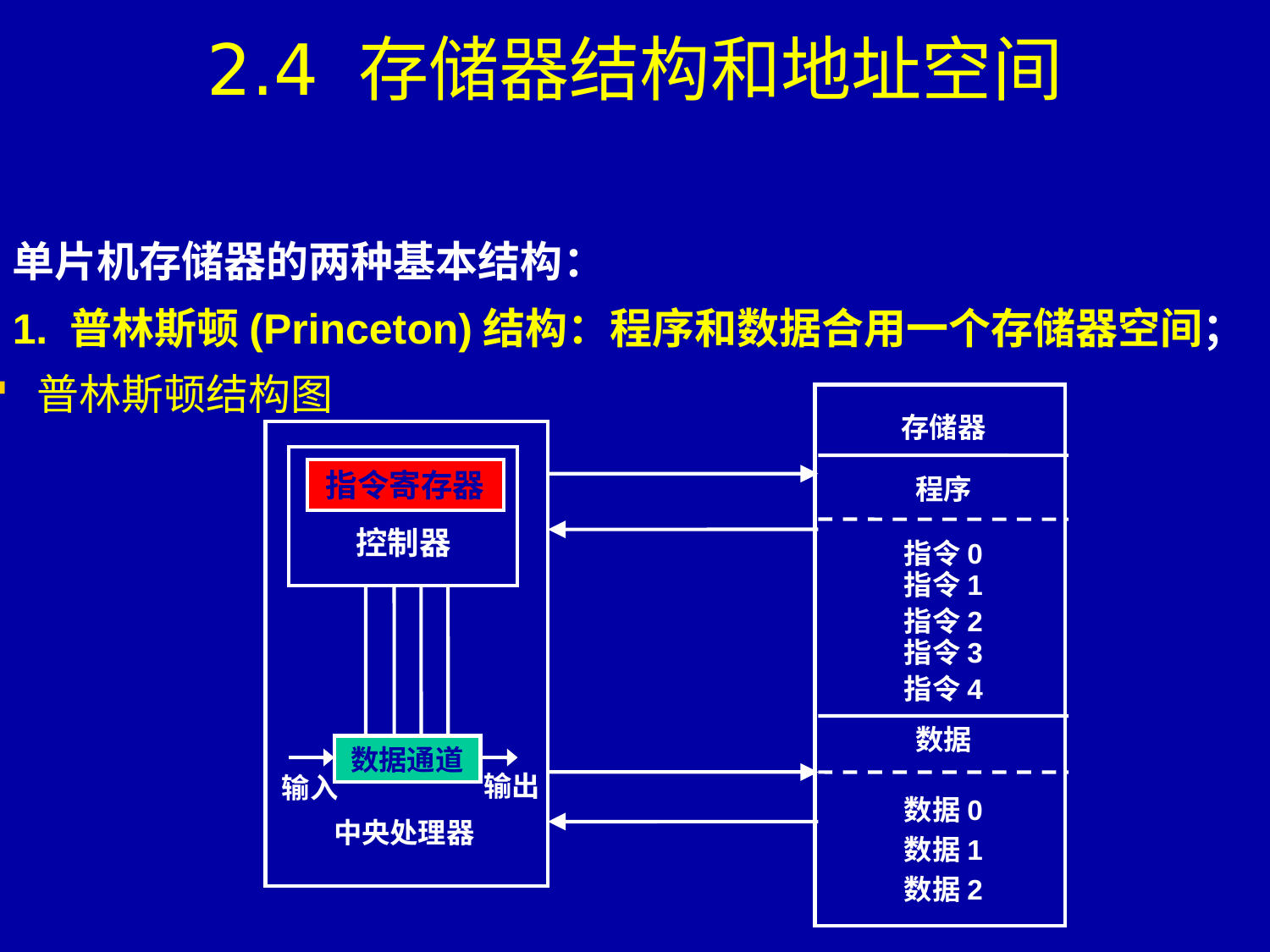

2.4 存储器结构和地址空间
单片机存储器的两种基本结构：
1. 普林斯顿(Princeton)结构：程序和数据合用一个存储器空间；

普林斯顿结构图

存储器

指令寄存器
程序

控制器

指令0
指令1

指令2
指令3

指令4

数据
数据通道

输出
输入

数据0
中央处理器

数据1
数据2